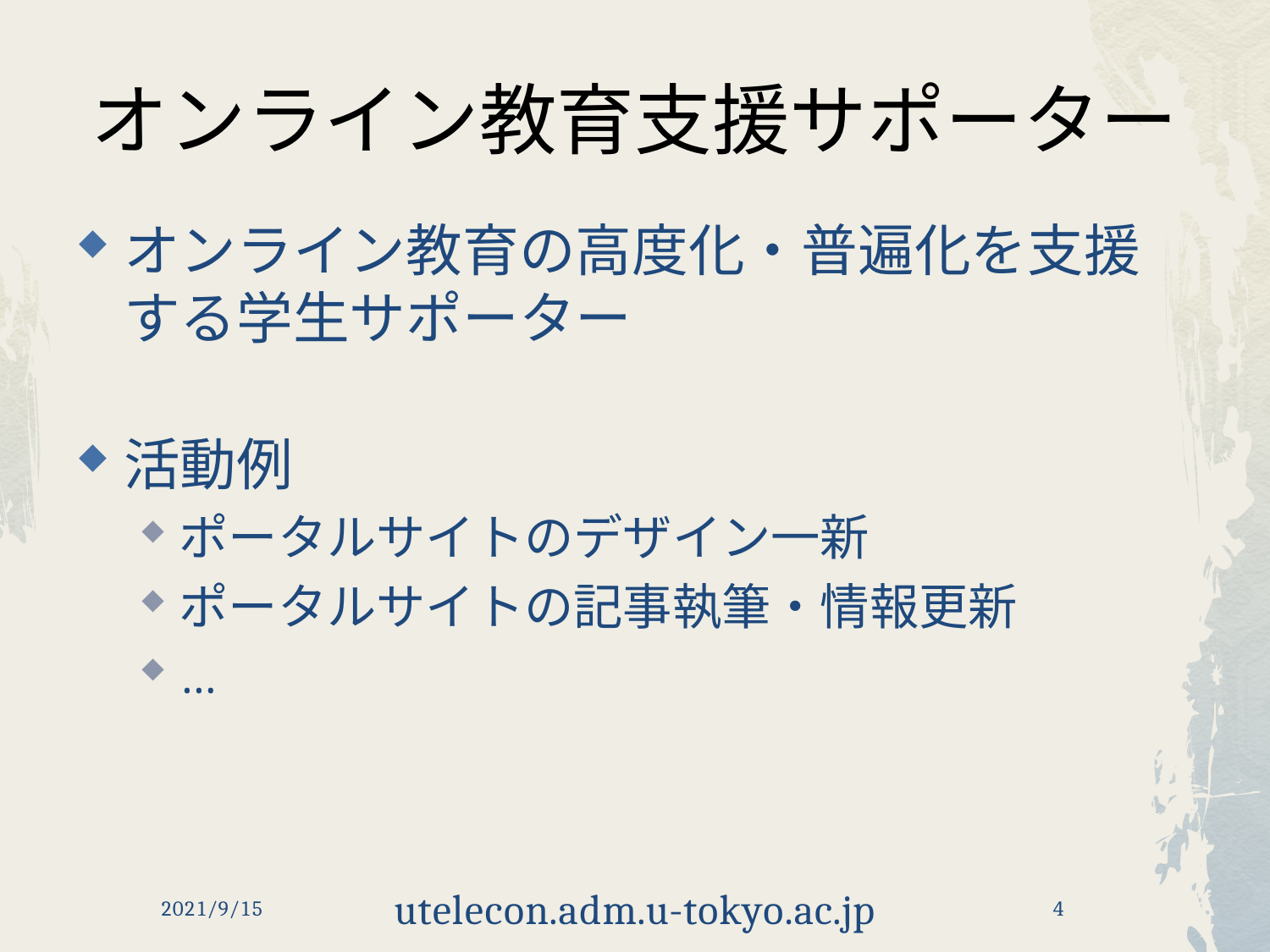

# オンライン教育支援サポーター
オンライン教育の高度化・普遍化を支援する学生サポーター

活動例
ポータルサイトのデザイン一新
ポータルサイトの記事執筆・情報更新
…
2021/9/15
utelecon.adm.u-tokyo.ac.jp
4